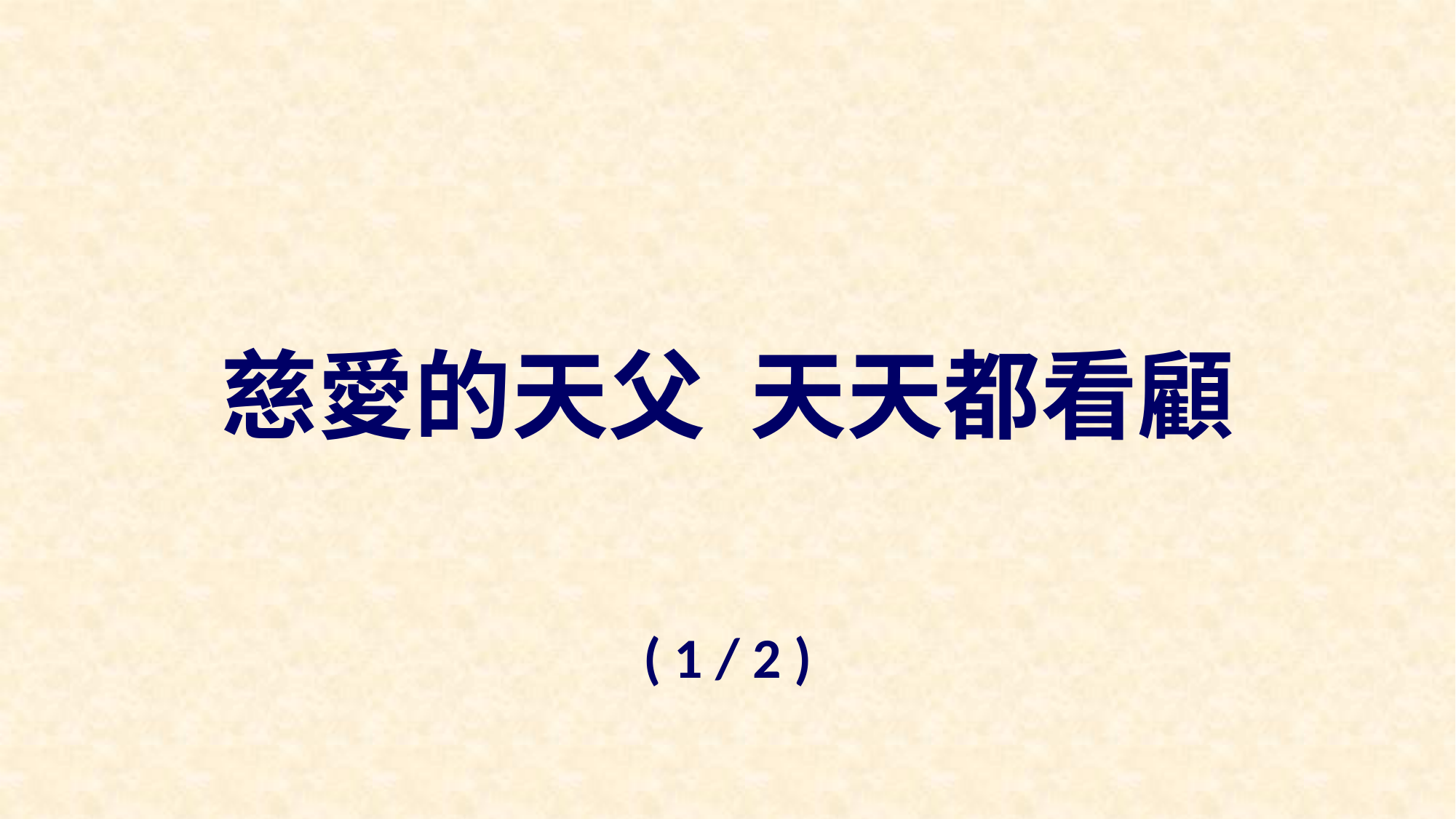

慈愛的天父  天天都看顧
( 1 / 2 )